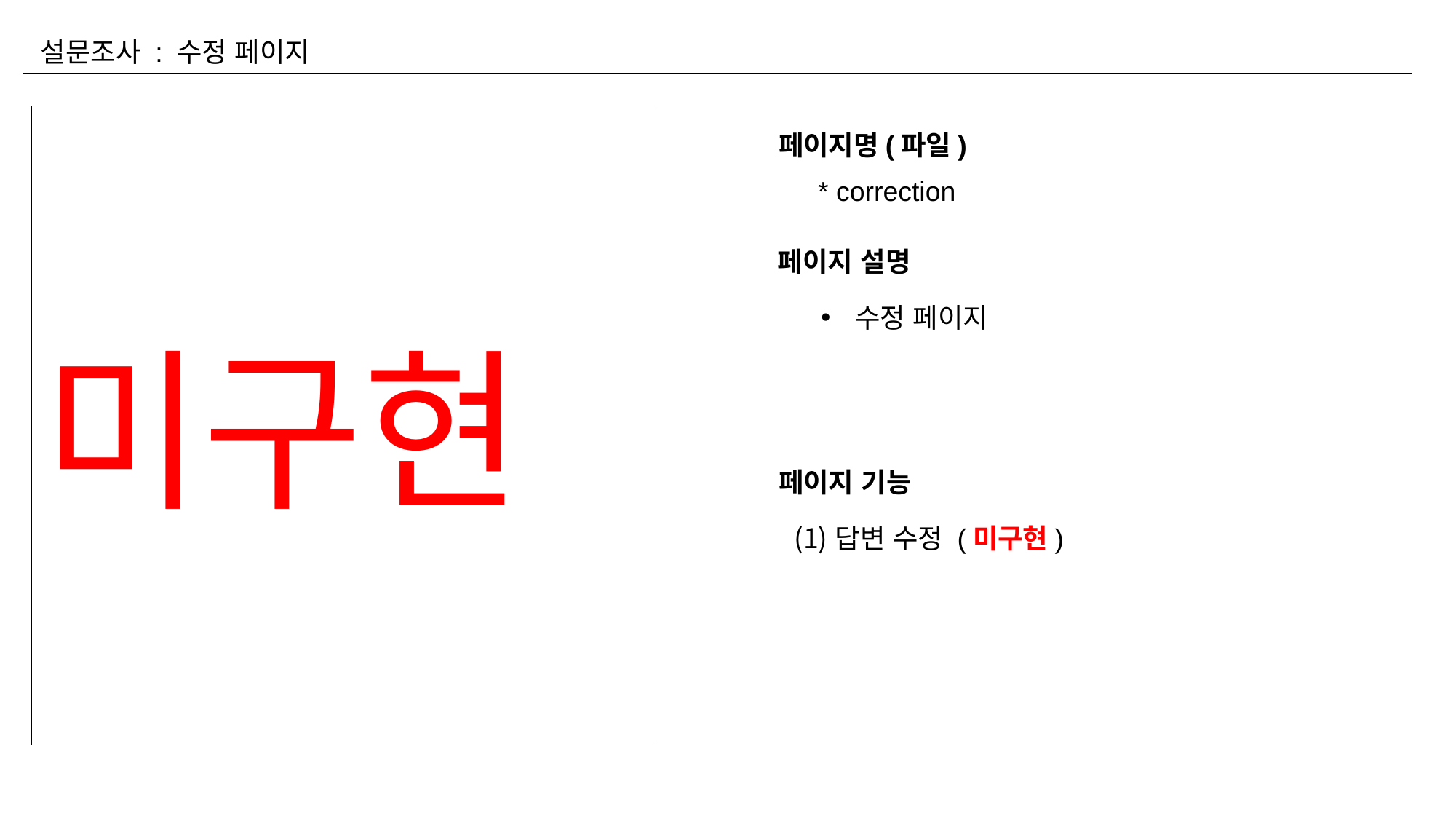

설문조사 : 수정 페이지

미구현

페이지명(파일)
* correction
페이지 설명
수정 페이지
페이지 기능
답변 수정 (미구현)